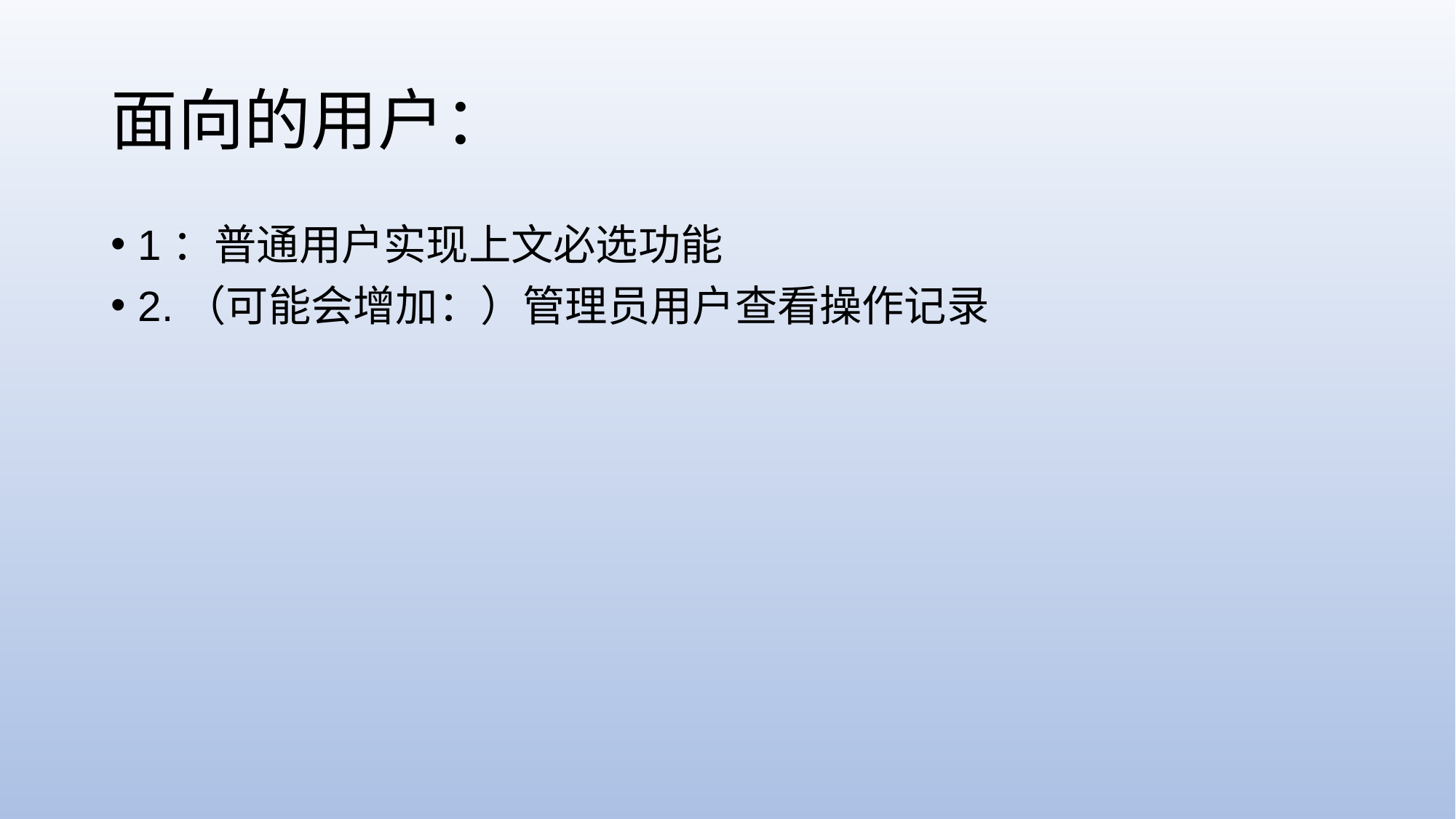

# 面向的用户：
1：普通用户实现上文必选功能
2.（可能会增加：）管理员用户查看操作记录